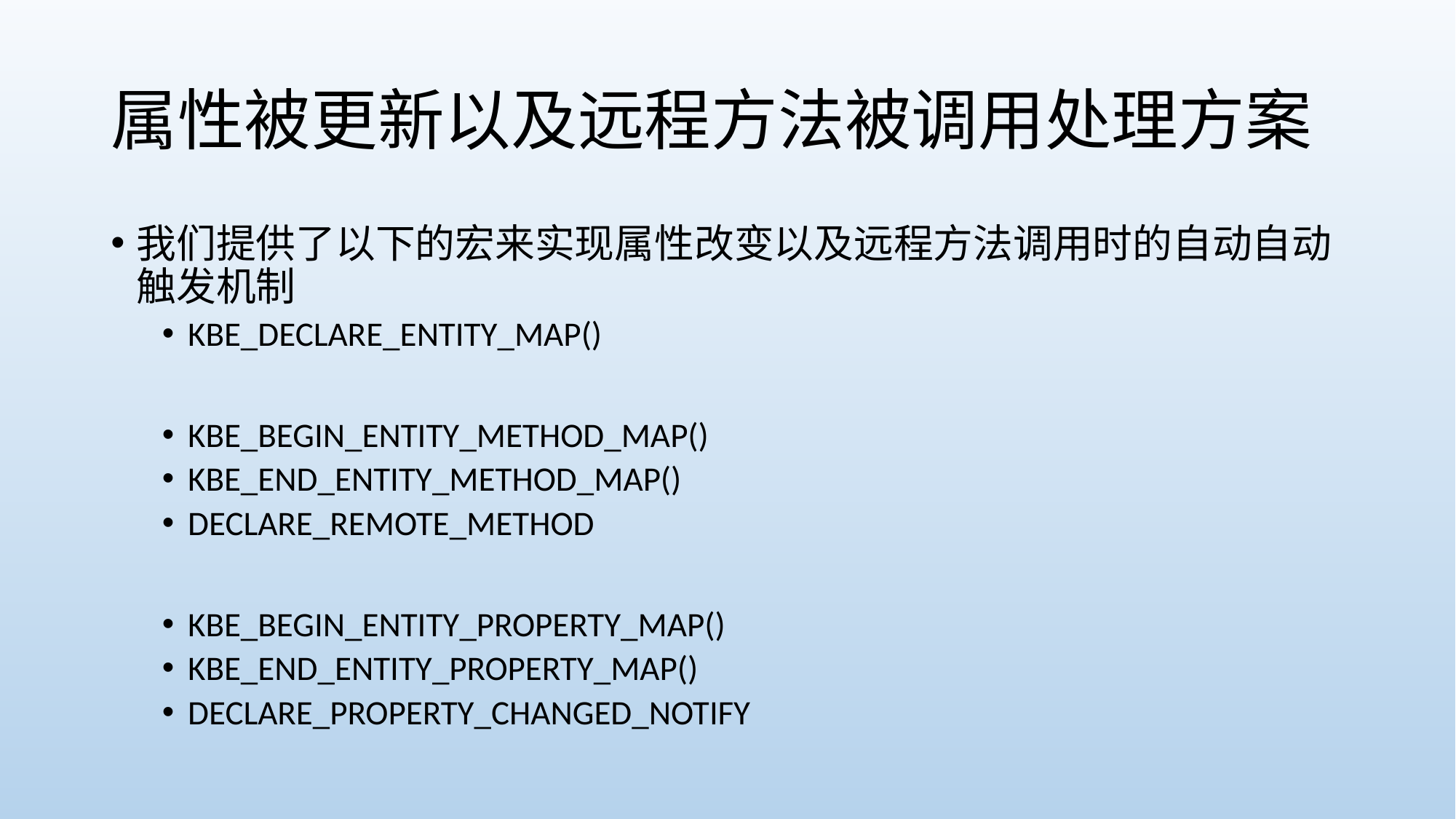

# 属性被更新以及远程方法被调用处理方案
我们提供了以下的宏来实现属性改变以及远程方法调用时的自动自动触发机制
KBE_DECLARE_ENTITY_MAP()

KBE_BEGIN_ENTITY_METHOD_MAP()
KBE_END_ENTITY_METHOD_MAP()
DECLARE_REMOTE_METHOD

KBE_BEGIN_ENTITY_PROPERTY_MAP()
KBE_END_ENTITY_PROPERTY_MAP()
DECLARE_PROPERTY_CHANGED_NOTIFY